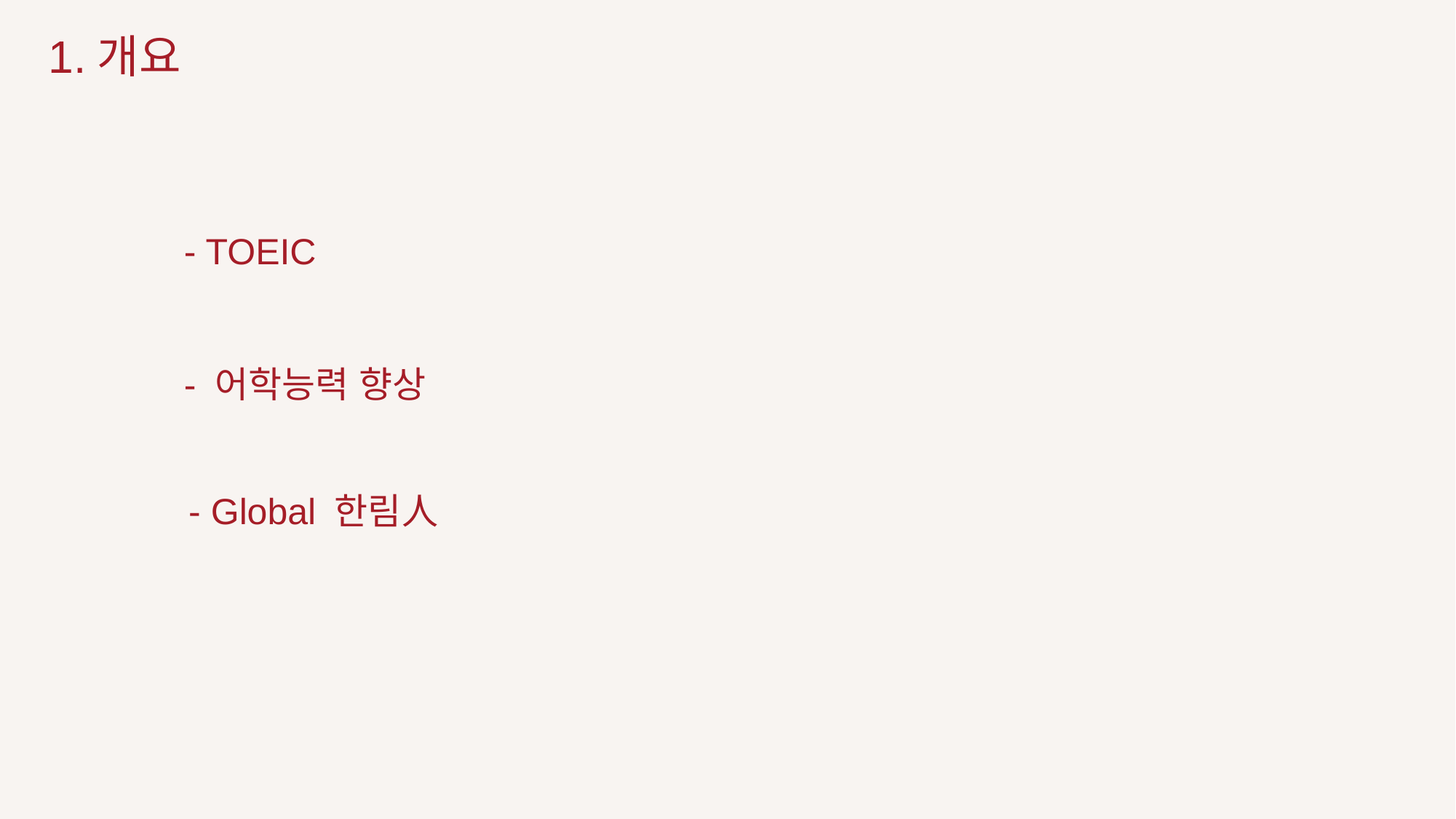

1.개요
- TOEIC
- 어학능력 향상
- Global 한림人